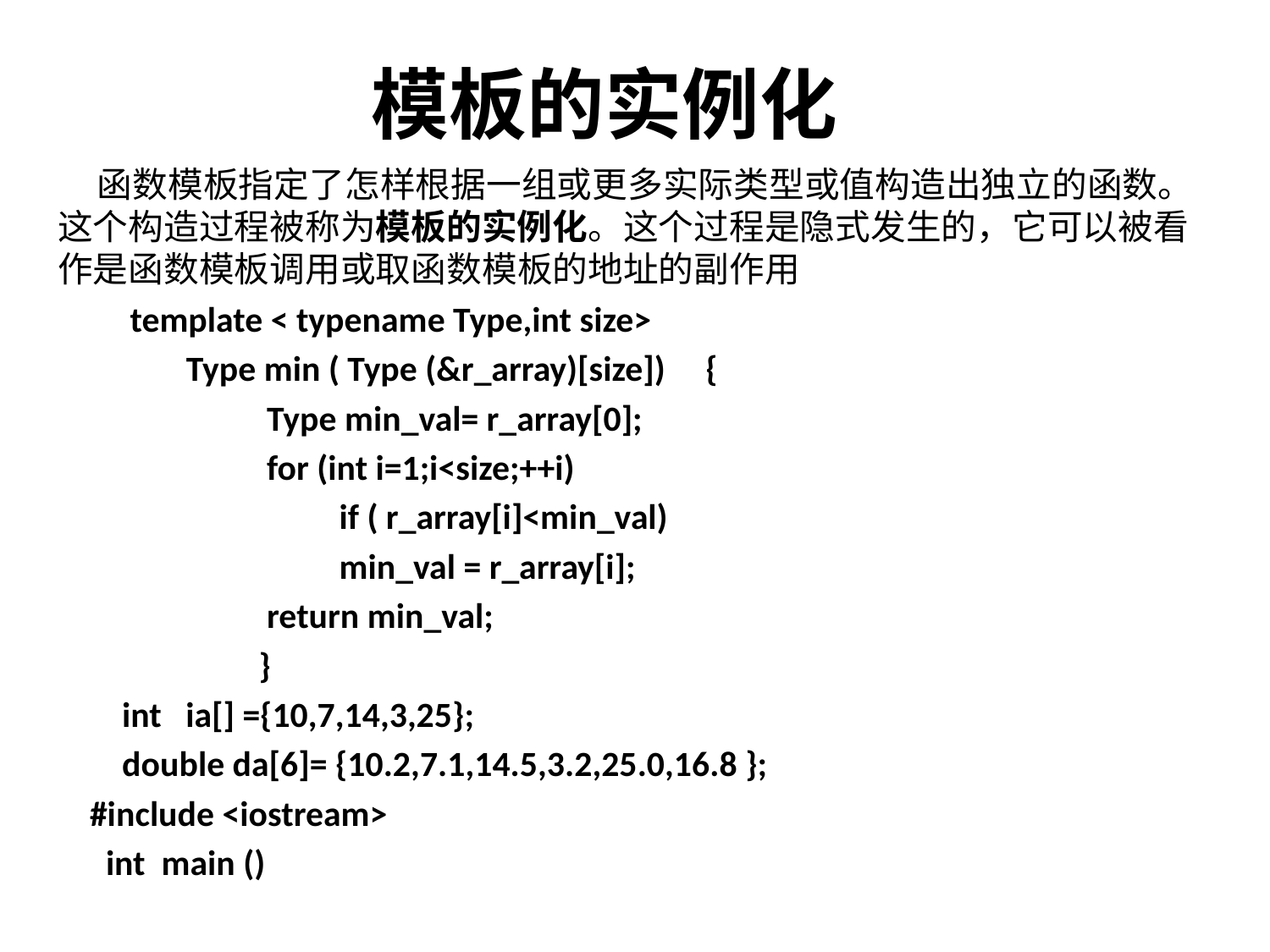

# 模板的实例化
    函数模板指定了怎样根据一组或更多实际类型或值构造出独立的函数。这个构造过程被称为模板的实例化。这个过程是隐式发生的，它可以被看作是函数模板调用或取函数模板的地址的副作用
         template < typename Type,int size>
                Type min ( Type (&r_array)[size])     {
                          Type min_val= r_array[0];
                          for (int i=1;i<size;++i)
                                   if ( r_array[i]<min_val)
                                   min_val = r_array[i];
                          return min_val;
                         }
        int   ia[] ={10,7,14,3,25};
        double da[6]= {10.2,7.1,14.5,3.2,25.0,16.8 };
    #include <iostream>
      int  main ()